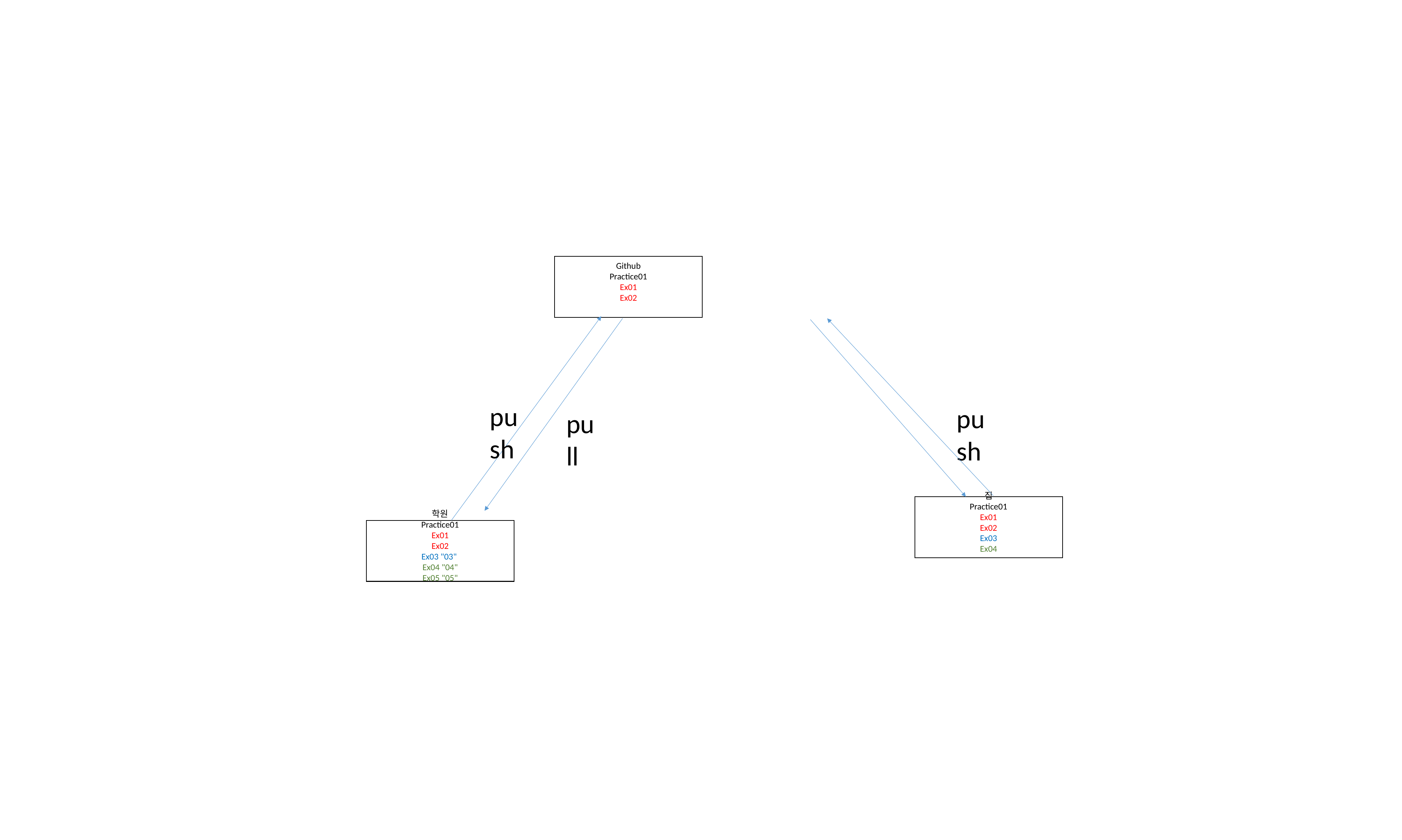

Github
Practice01
Ex01
Ex02

push
push
pull
집
Practice01
Ex01
Ex02
Ex03
Ex04

학원
Practice01
Ex01
Ex02
Ex03 "03"
Ex04 "04"
Ex05 "05"